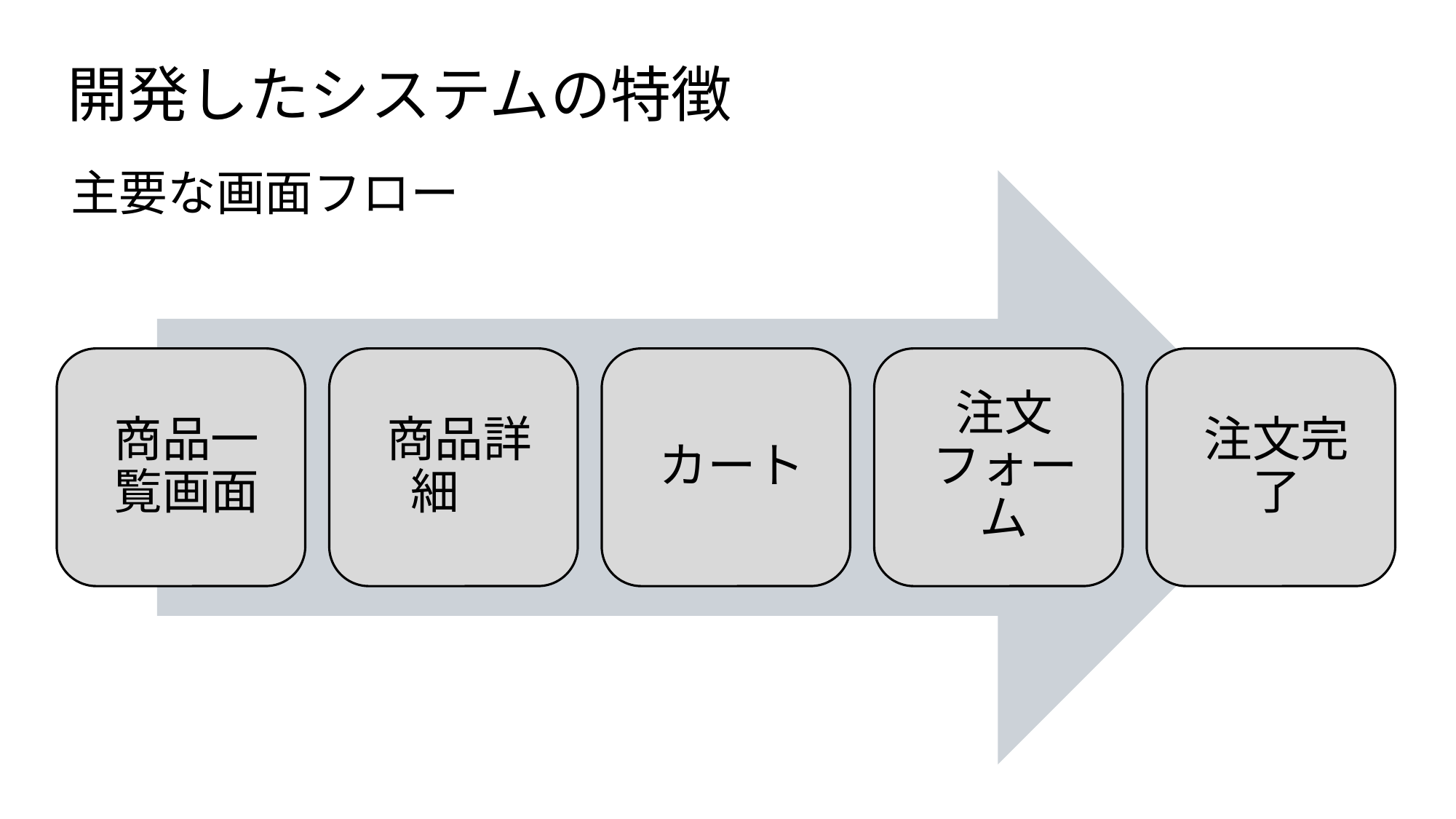

# 開発したシステムの特徴

主要な画面フロー
商品一覧画面
商品詳細
カート
注文フォーム
注文完了